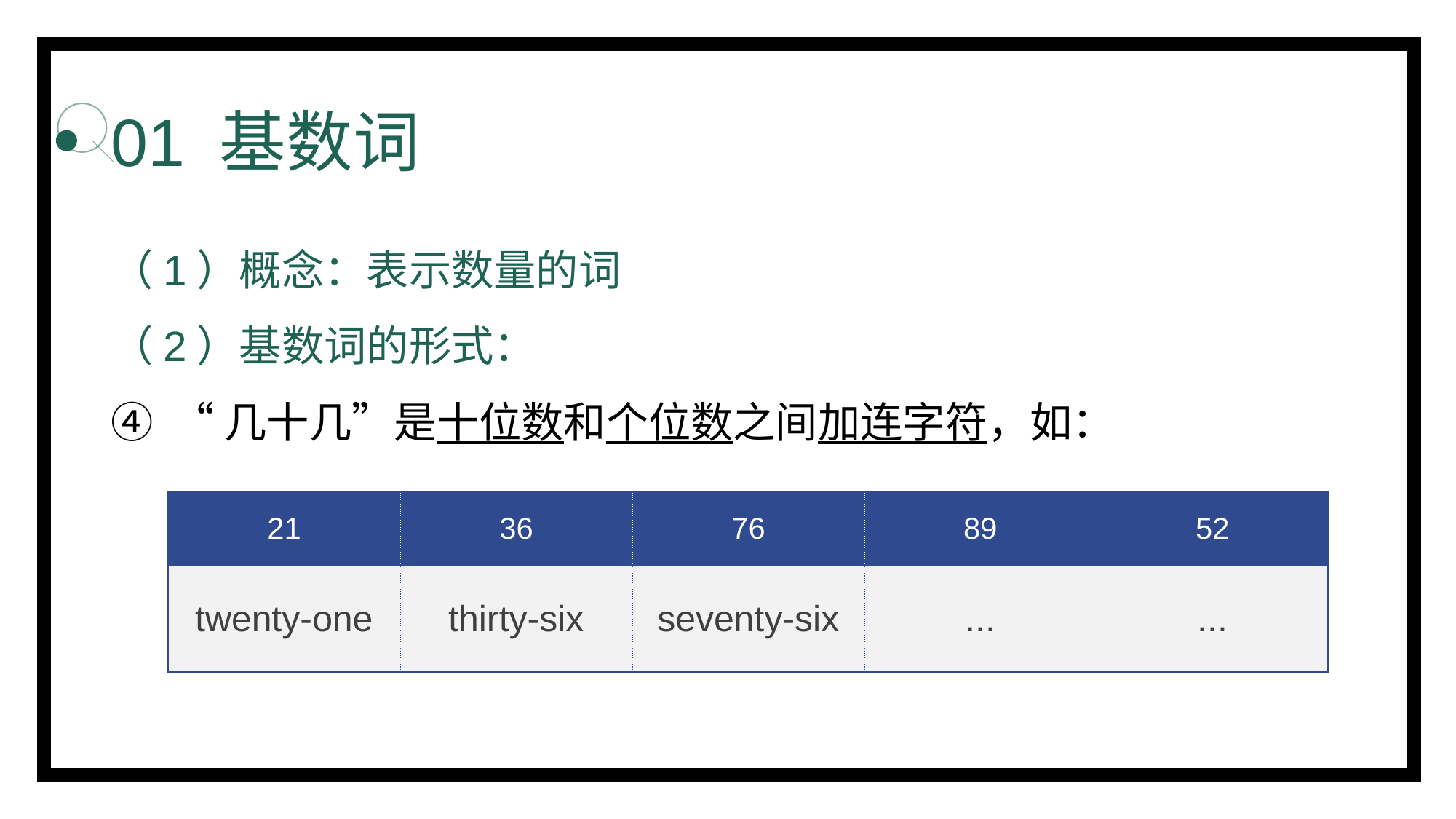

# 01 基数词
（1）概念：表示数量的词
（2）基数词的形式：
“几十几”是十位数和个位数之间加连字符，如：
| 21 | 36 | 76 | 89 | 52 |
| --- | --- | --- | --- | --- |
| twenty-one | thirty-six | seventy-six | ... | ... |